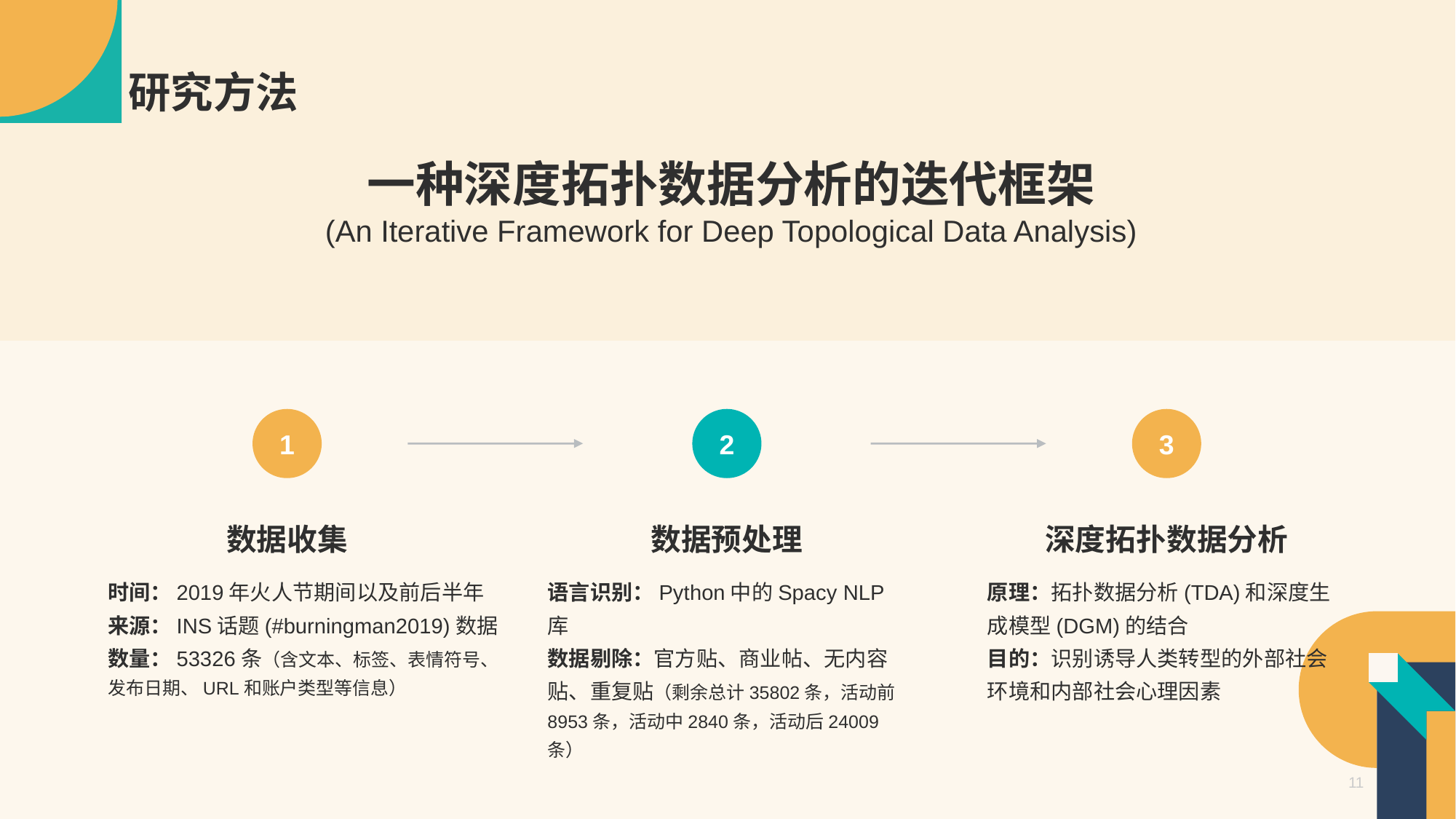

# 研究方法

一种深度拓扑数据分析的迭代框架
(An Iterative Framework for Deep Topological Data Analysis)
1
数据收集
时间：2019年火人节期间以及前后半年
来源：INS话题(#burningman2019)数据
数量：53326条（含文本、标签、表情符号、发布日期、URL和账户类型等信息）
2
数据预处理
语言识别：Python中的Spacy NLP库
数据剔除：官方贴、商业帖、无内容贴、重复贴（剩余总计35802条，活动前8953条，活动中2840条，活动后24009条）
3
深度拓扑数据分析
原理：拓扑数据分析(TDA)和深度生成模型(DGM)的结合
目的：识别诱导人类转型的外部社会环境和内部社会心理因素
11